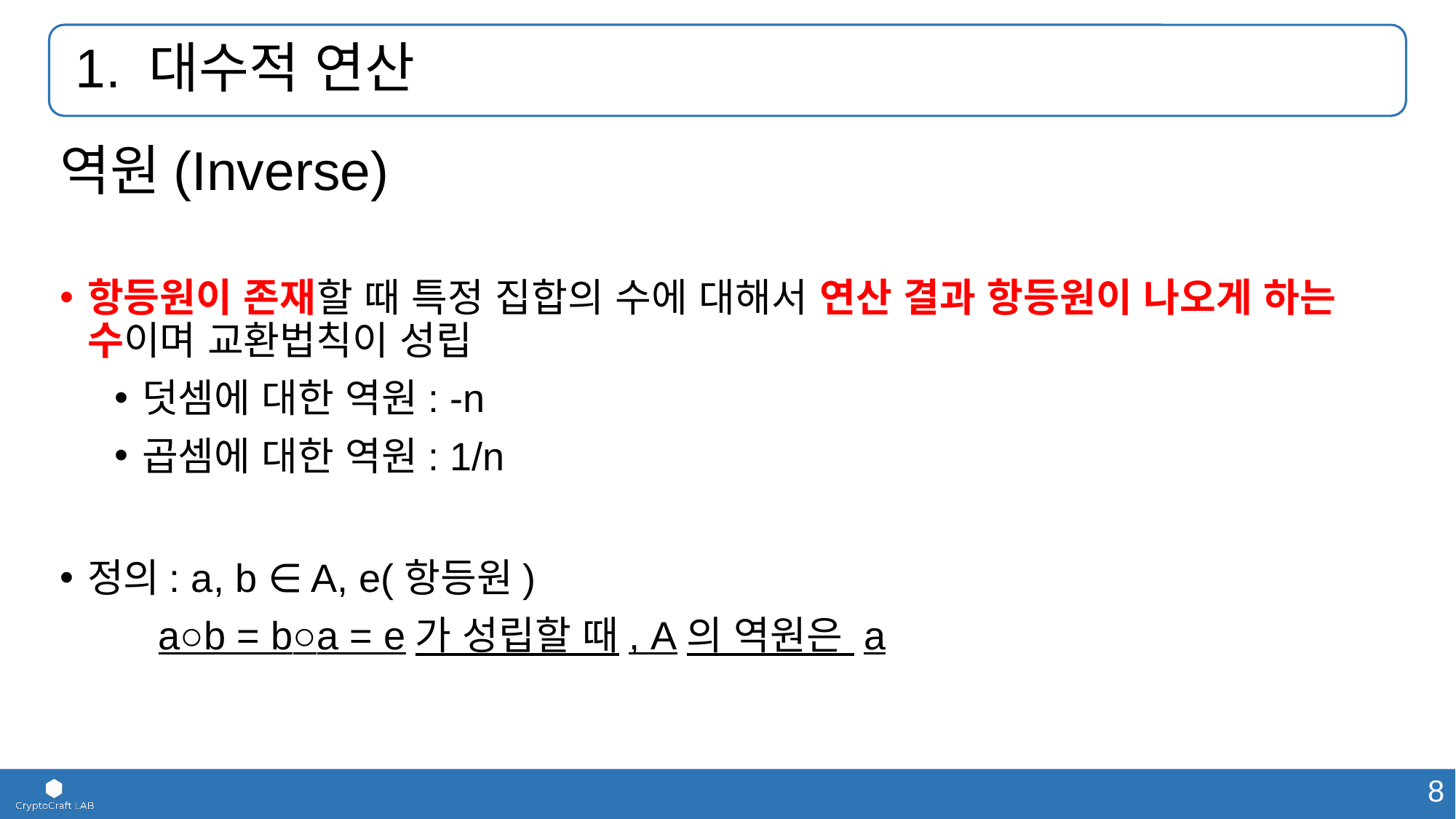

# 1. 대수적 연산
역원(Inverse)

항등원이 존재할 때 특정 집합의 수에 대해서 연산 결과 항등원이 나오게 하는 수이며 교환법칙이 성립
덧셈에 대한 역원: -n
곱셈에 대한 역원: 1/n

정의: a, b ∈ A, e(항등원)
         a○b = b○a = e가 성립할 때, A의 역원은 a